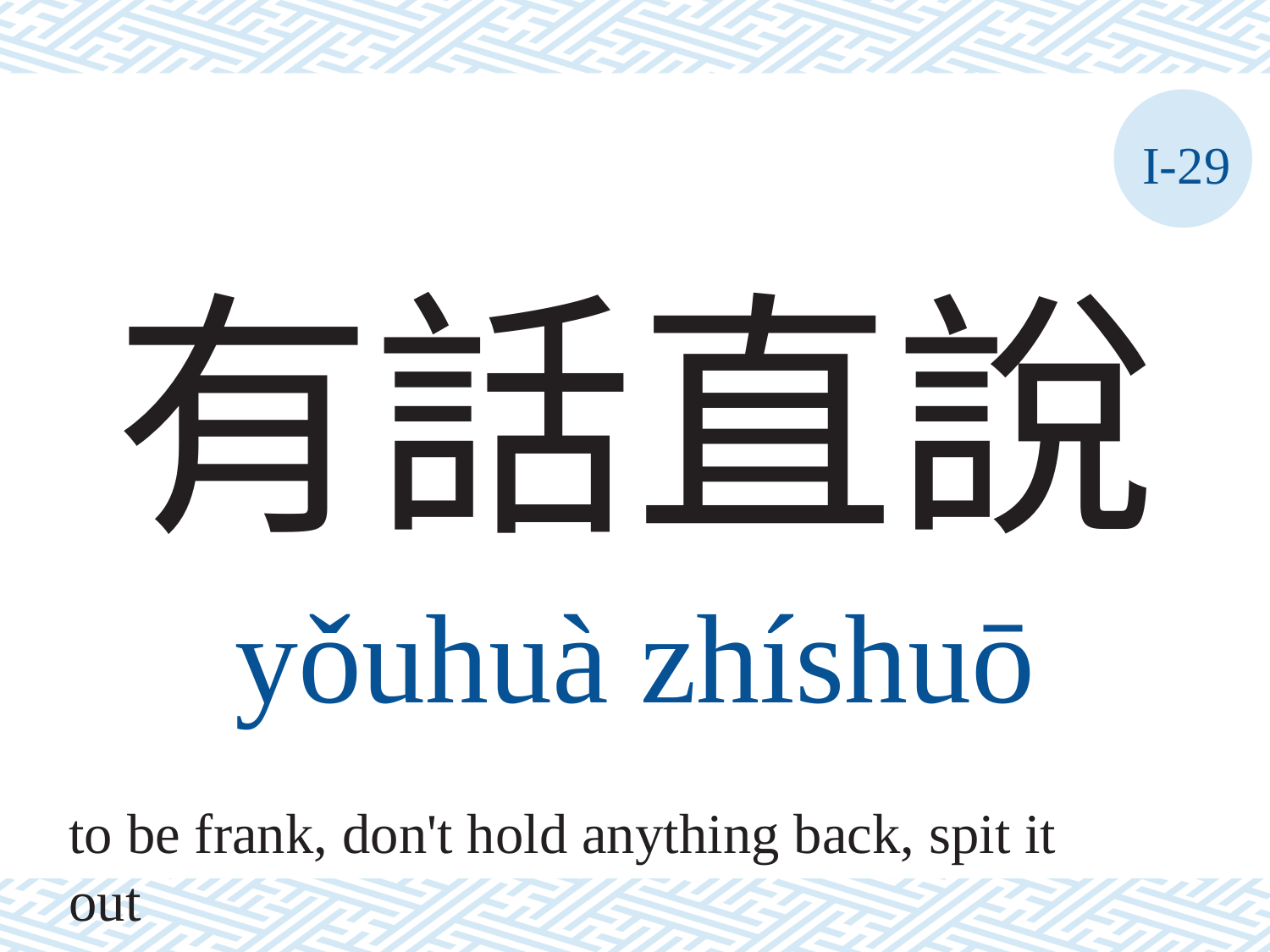

I-29
# 有話直說
yǒuhuà	zhíshuō
to be frank, don't hold anything back, spit it out